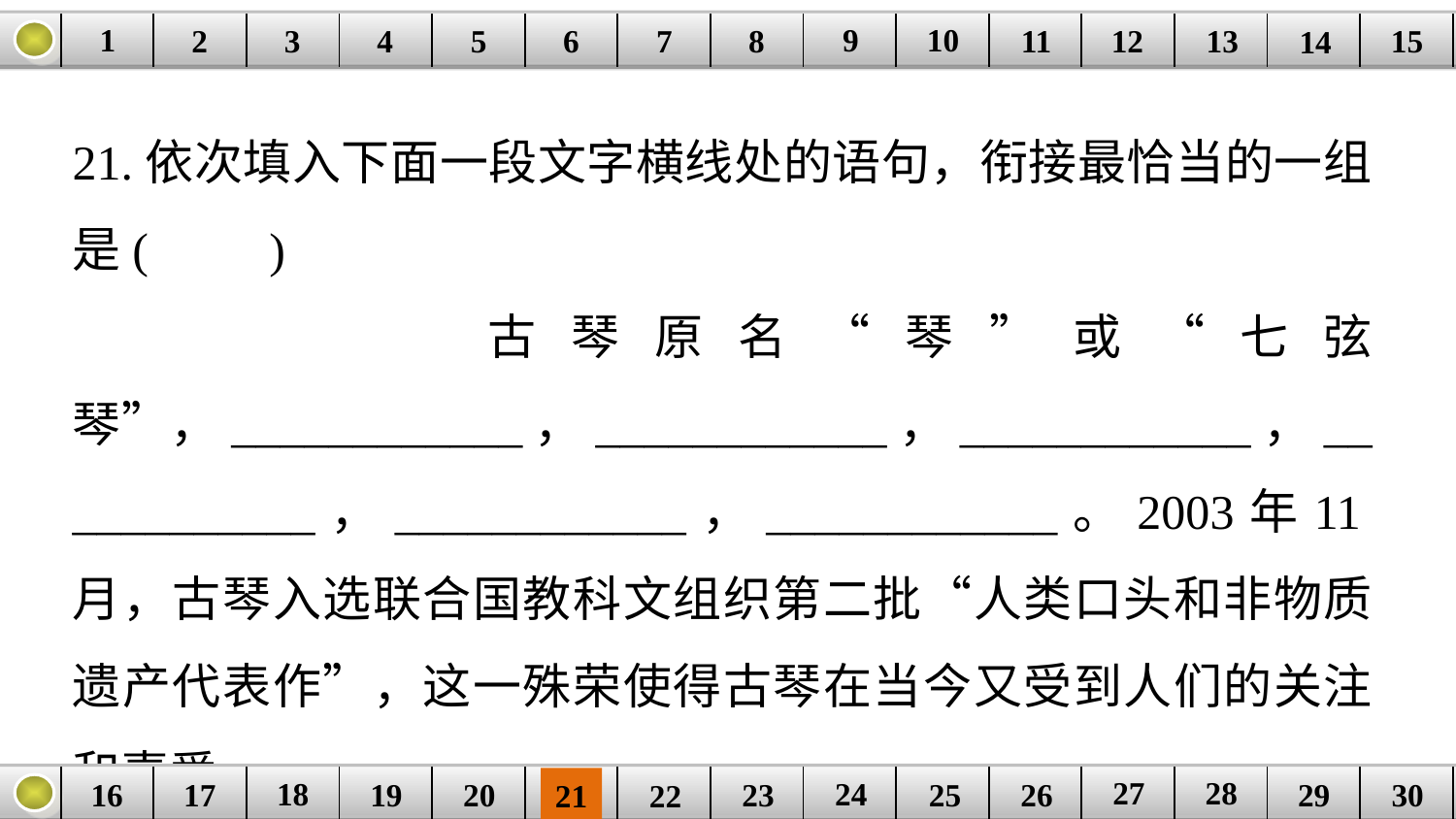

9
10
1
3
4
5
6
8
11
2
12
15
|  |  |  |  |  |  |  |  |  |  |  |  |  |  |  |
| --- | --- | --- | --- | --- | --- | --- | --- | --- | --- | --- | --- | --- | --- | --- |
7
13
14

21.依次填入下面一段文字横线处的语句，衔接最恰当的一组是(　　)
        古琴原名“琴”或“七弦琴”，____________，____________，____________，____________，____________，____________。2003年11月，古琴入选联合国教科文组织第二批“人类口头和非物质遗产代表作”，这一殊荣使得古琴在当今又受到人们的关注和喜爱。

27
28
18
24
16
25
26
30
|  |  |  |  |  |  |  |  |  |  |  |  |  |  |  |
| --- | --- | --- | --- | --- | --- | --- | --- | --- | --- | --- | --- | --- | --- | --- |
23
17
19
20
29
21
22